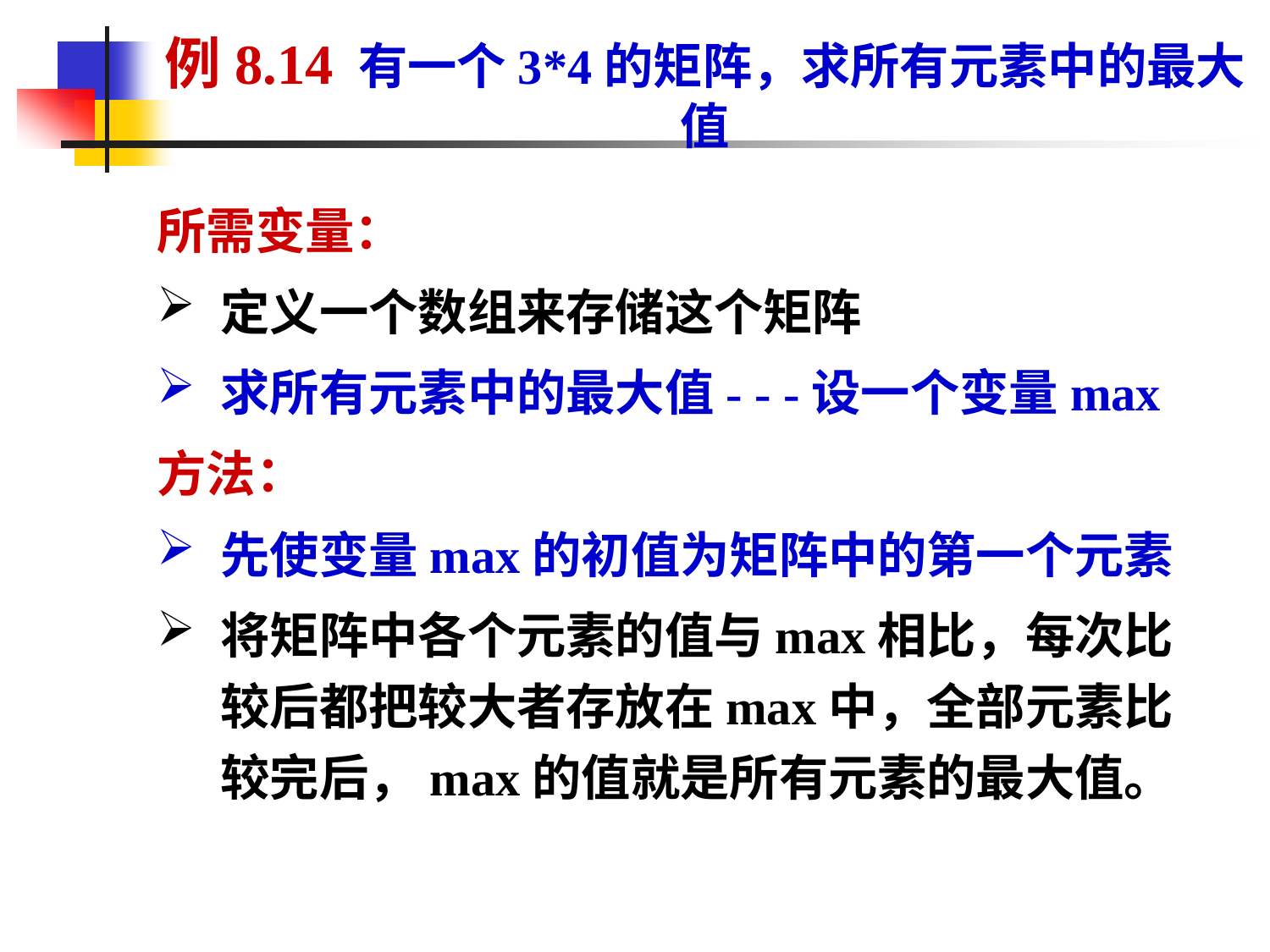

例8.14 有一个3*4的矩阵，求所有元素中的最大值
所需变量：
定义一个数组来存储这个矩阵
求所有元素中的最大值- - -设一个变量max
方法：
先使变量max的初值为矩阵中的第一个元素
将矩阵中各个元素的值与max相比，每次比较后都把较大者存放在max中，全部元素比较完后，max的值就是所有元素的最大值。